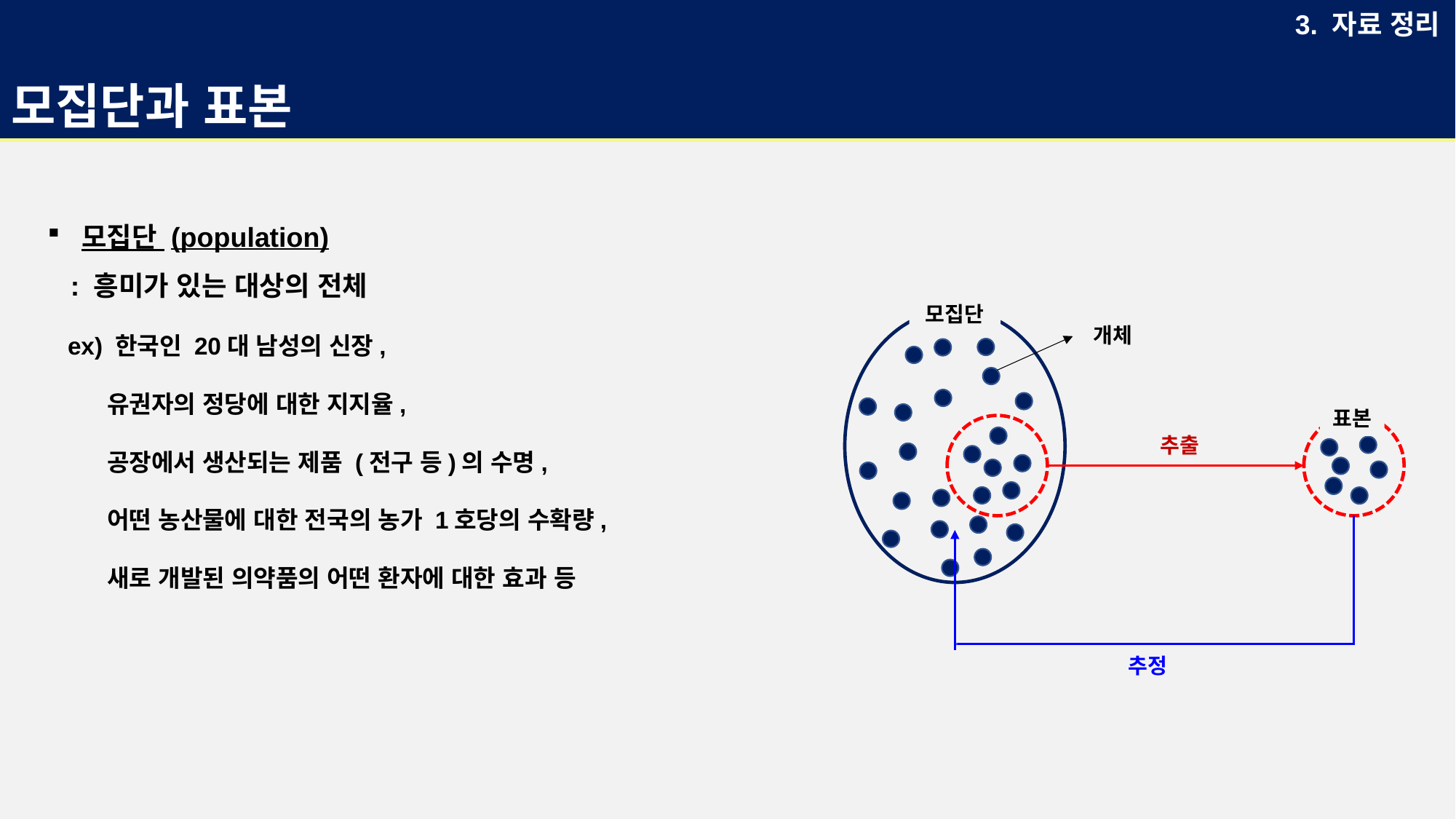

# 모집단과 표본
3. 자료 정리
모집단 (population)
   : 흥미가 있는 대상의 전체
   ex) 한국인 20대 남성의 신장,
        유권자의 정당에 대한 지지율,
        공장에서 생산되는 제품 (전구 등)의 수명,
        어떤 농산물에 대한 전국의 농가 1호당의 수확량,
        새로 개발된 의약품의 어떤 환자에 대한 효과 등
모집단

개체

표본

추출

추정